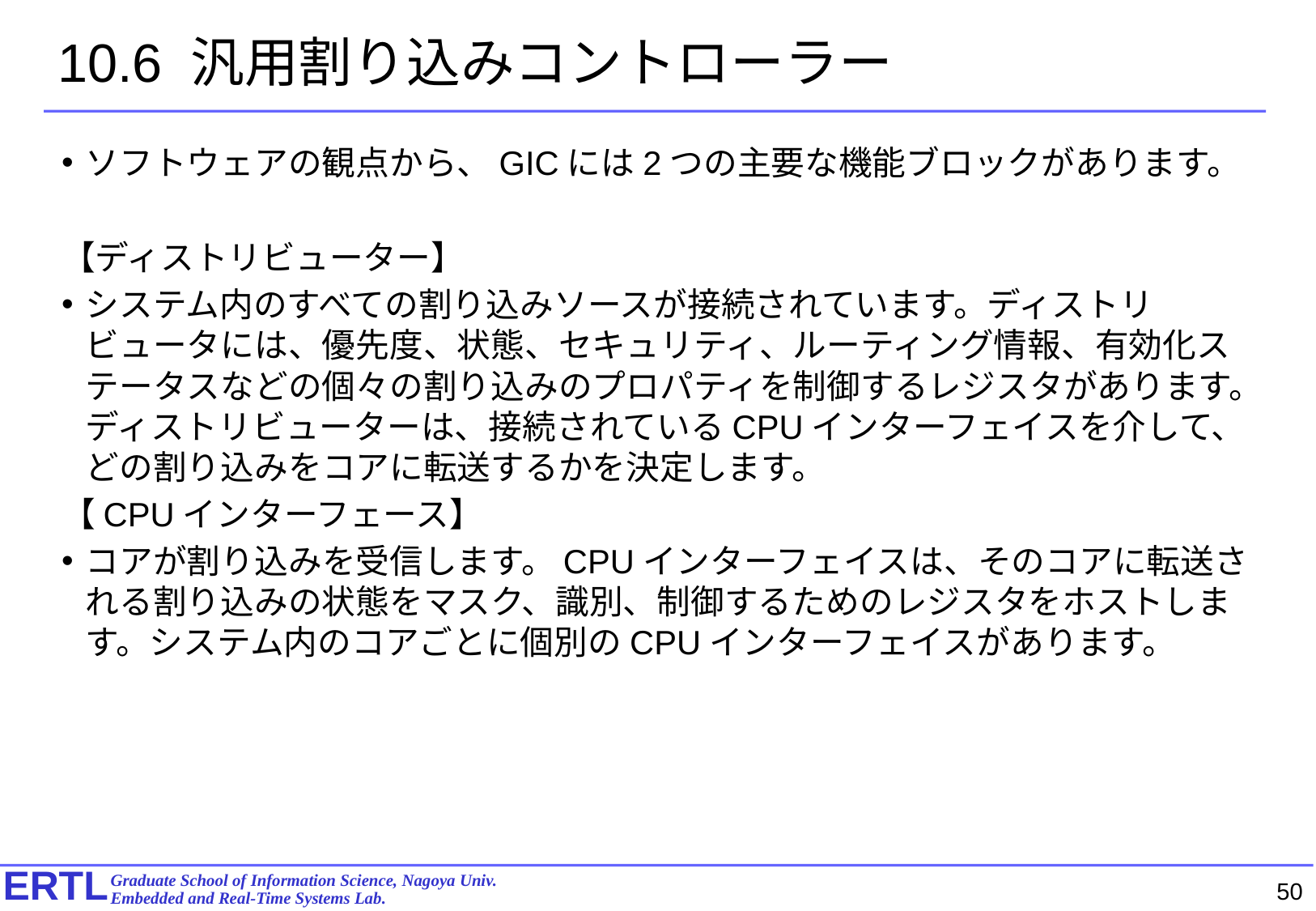

# 10.6 汎用割り込みコントローラー
ソフトウェアの観点から、GICには2つの主要な機能ブロックがあります。

【ディストリビューター】
システム内のすべての割り込みソースが接続されています。ディストリビュータには、優先度、状態、セキュリティ、ルーティング情報、有効化ステータスなどの個々の割り込みのプロパティを制御するレジスタがあります。ディストリビューターは、接続されているCPUインターフェイスを介して、どの割り込みをコアに転送するかを決定します。
【CPUインターフェース】
コアが割り込みを受信します。CPUインターフェイスは、そのコアに転送される割り込みの状態をマスク、識別、制御するためのレジスタをホストします。システム内のコアごとに個別のCPUインターフェイスがあります。
50